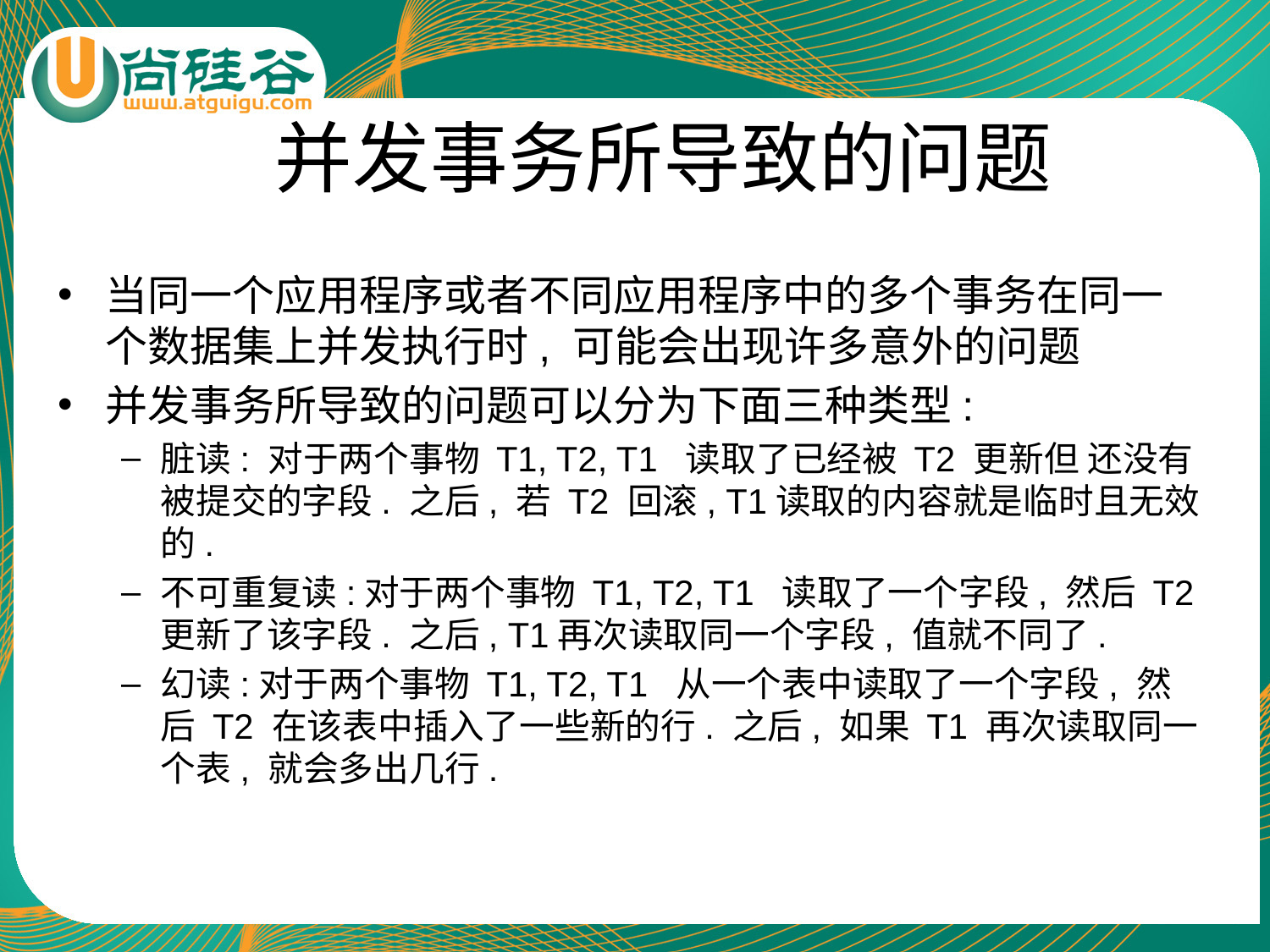

# 并发事务所导致的问题
当同一个应用程序或者不同应用程序中的多个事务在同一个数据集上并发执行时, 可能会出现许多意外的问题
并发事务所导致的问题可以分为下面三种类型:
脏读: 对于两个事物 T1, T2, T1  读取了已经被 T2 更新但 还没有被提交的字段. 之后, 若 T2 回滚, T1读取的内容就是临时且无效的.
不可重复读:对于两个事物 T1, T2, T1  读取了一个字段, 然后 T2 更新了该字段. 之后, T1再次读取同一个字段, 值就不同了.
幻读:对于两个事物 T1, T2, T1  从一个表中读取了一个字段, 然后 T2 在该表中插入了一些新的行. 之后, 如果 T1 再次读取同一个表, 就会多出几行.